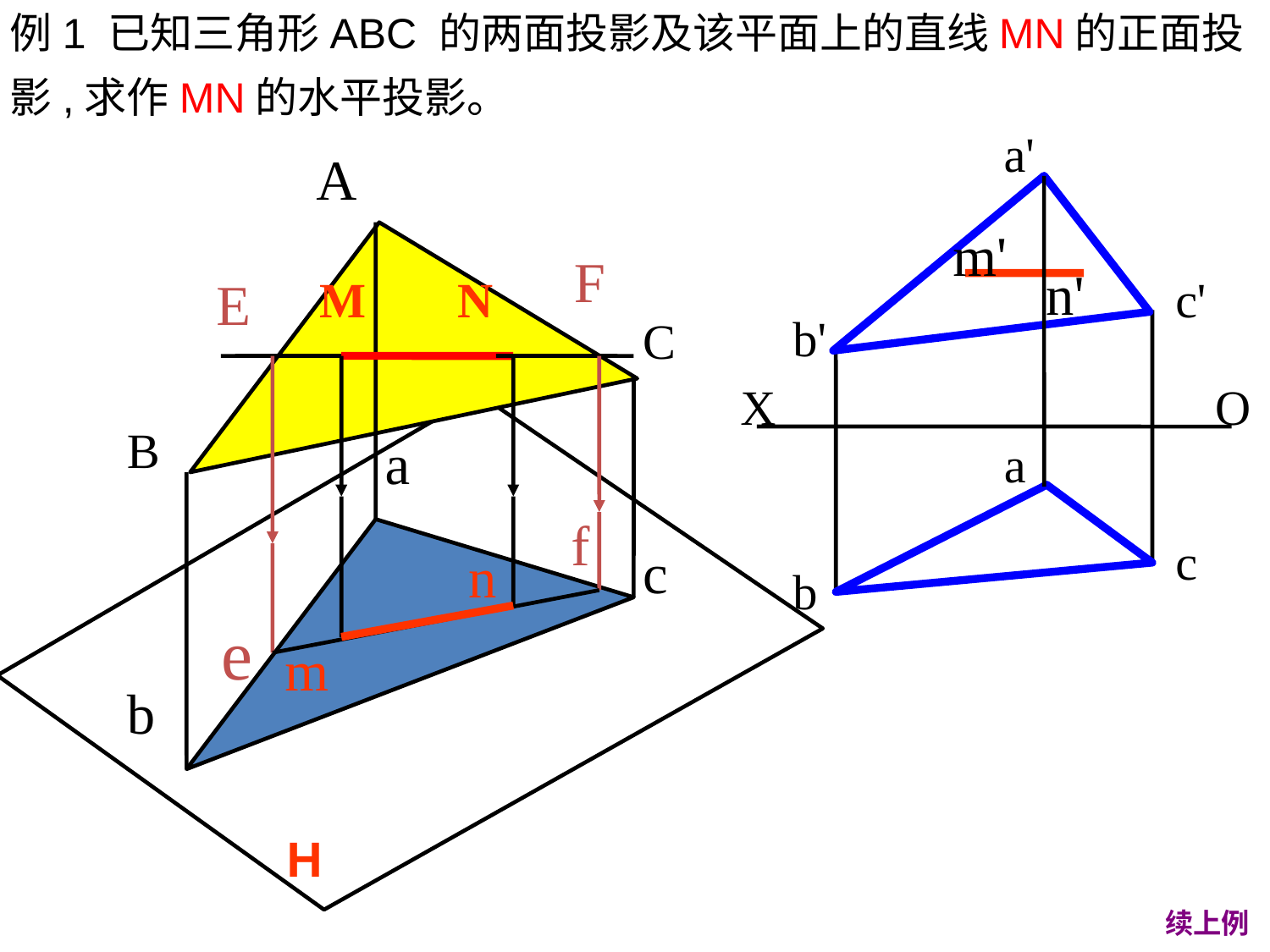

例1 已知三角形ABC 的两面投影及该平面上的直线MN的正面投影,求作MN的水平投影。
a'

m’
m'
n’
n'

c'

b'

X
O

a

c

b
A

C
B
a
c
b
H

M
N
F
E

n
m

f

e

续上例